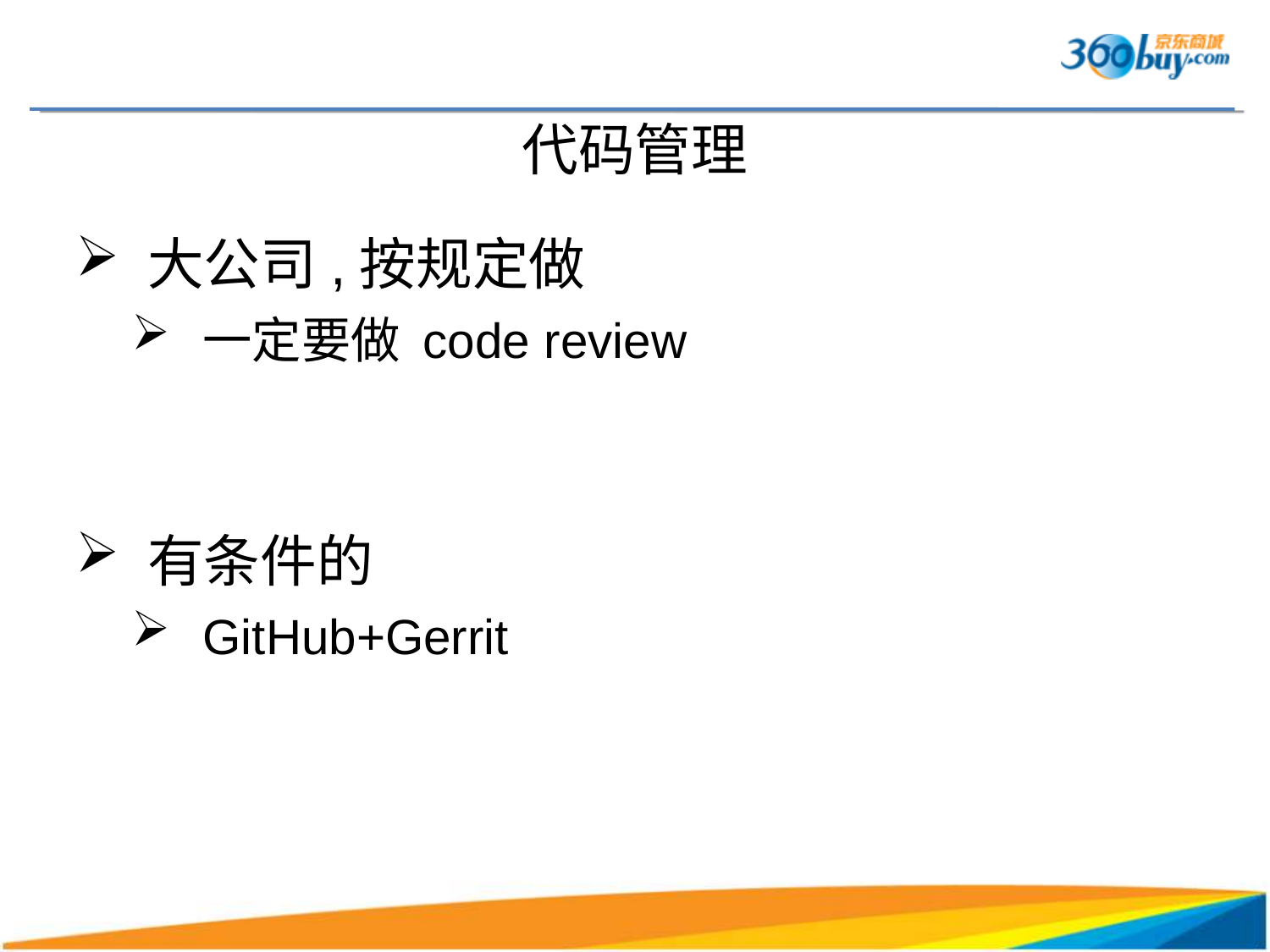

# 代码管理
大公司,按规定做
一定要做 code review

有条件的
GitHub+Gerrit